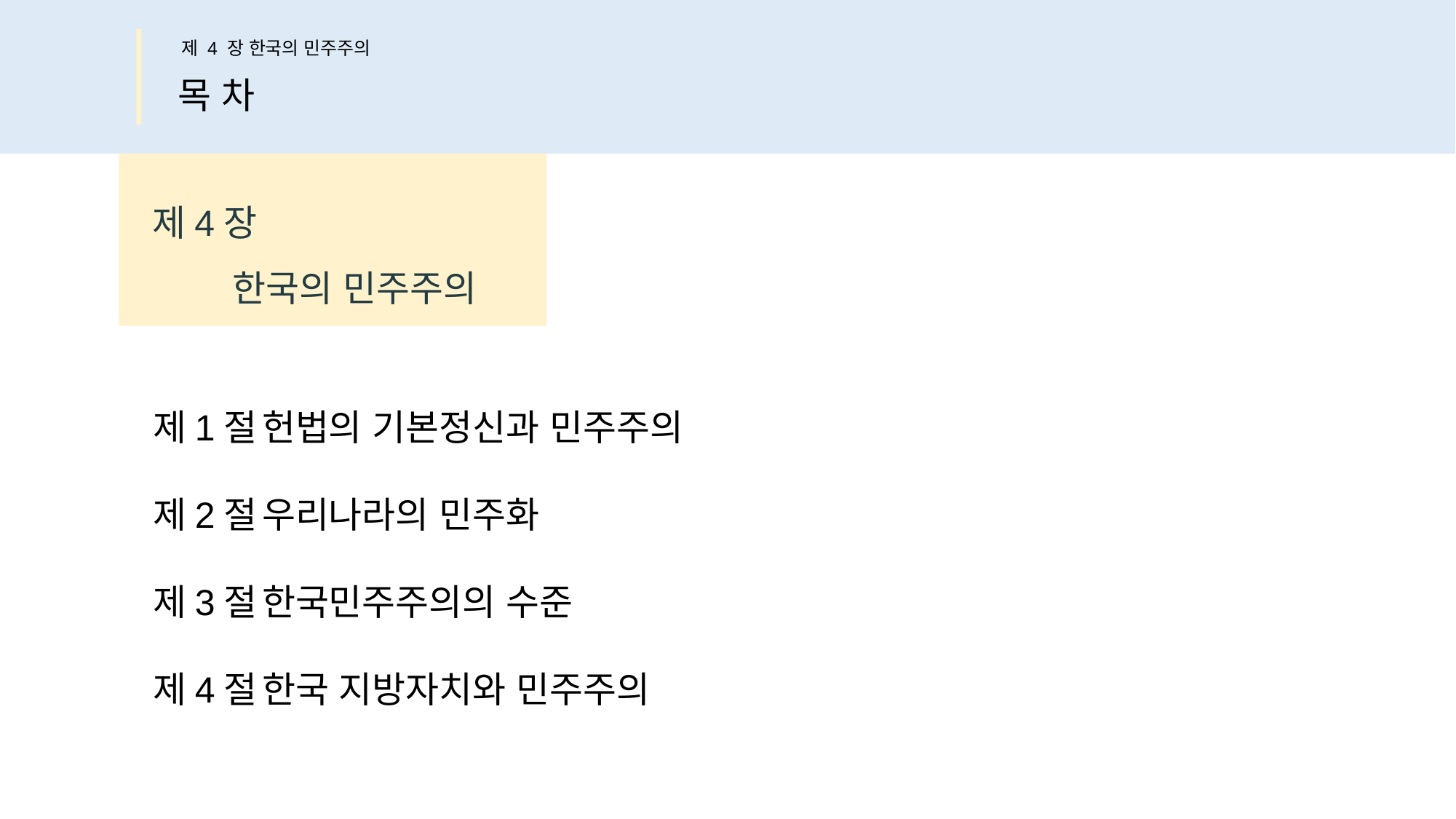

제 4 장 한국의 민주주의
목 차

제4장
       한국의 민주주의
제1절	헌법의 기본정신과 민주주의
제2절	우리나라의 민주화
제3절	한국민주주의의 수준
제4절	한국 지방자치와 민주주의